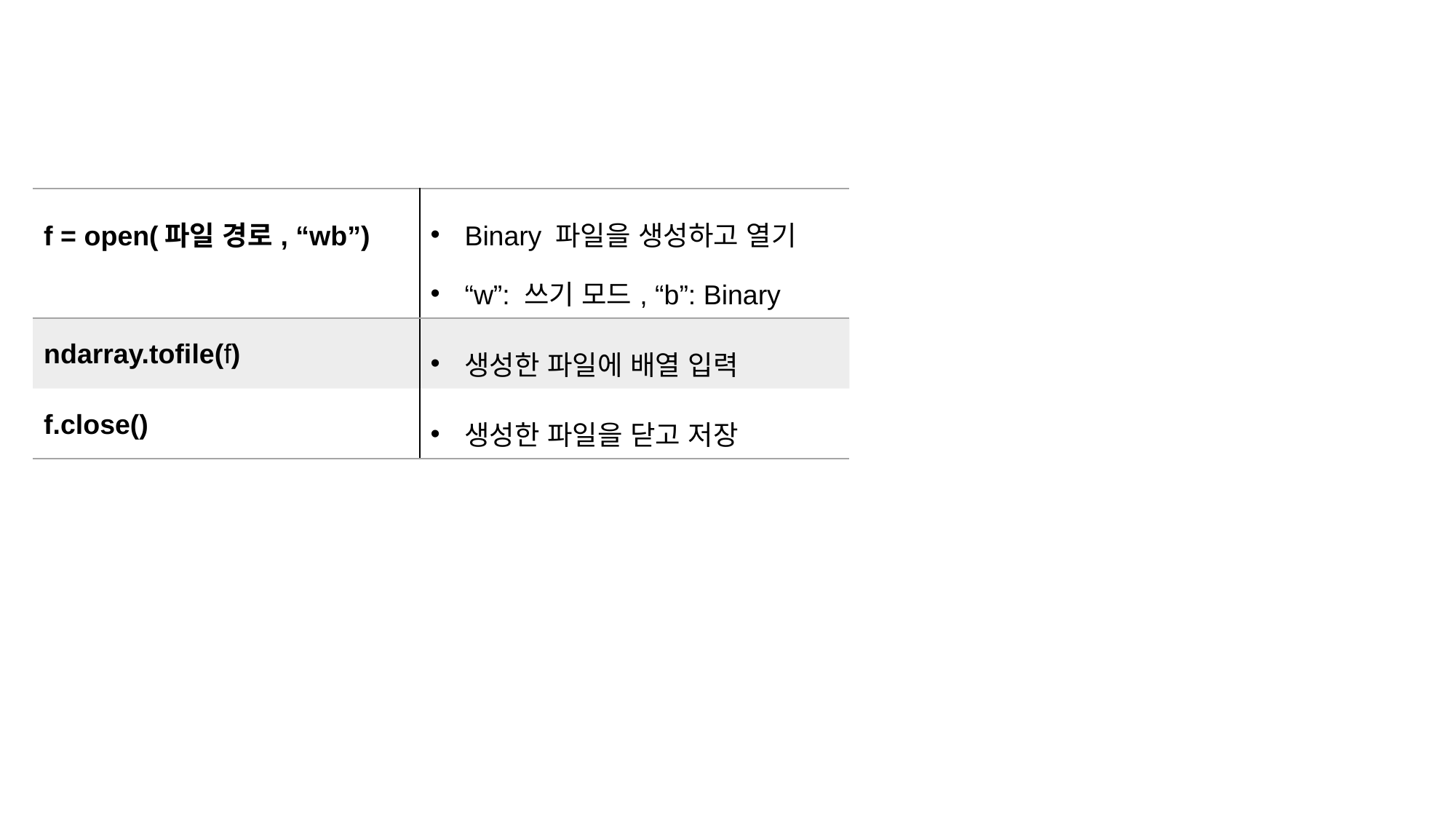

| f = open(파일 경로, “wb”) | Binary 파일을 생성하고 열기 “w”: 쓰기 모드, “b”: Binary |
| --- | --- |
| ndarray.tofile(f) | 생성한 파일에 배열 입력 |
| f.close() | 생성한 파일을 닫고 저장 |